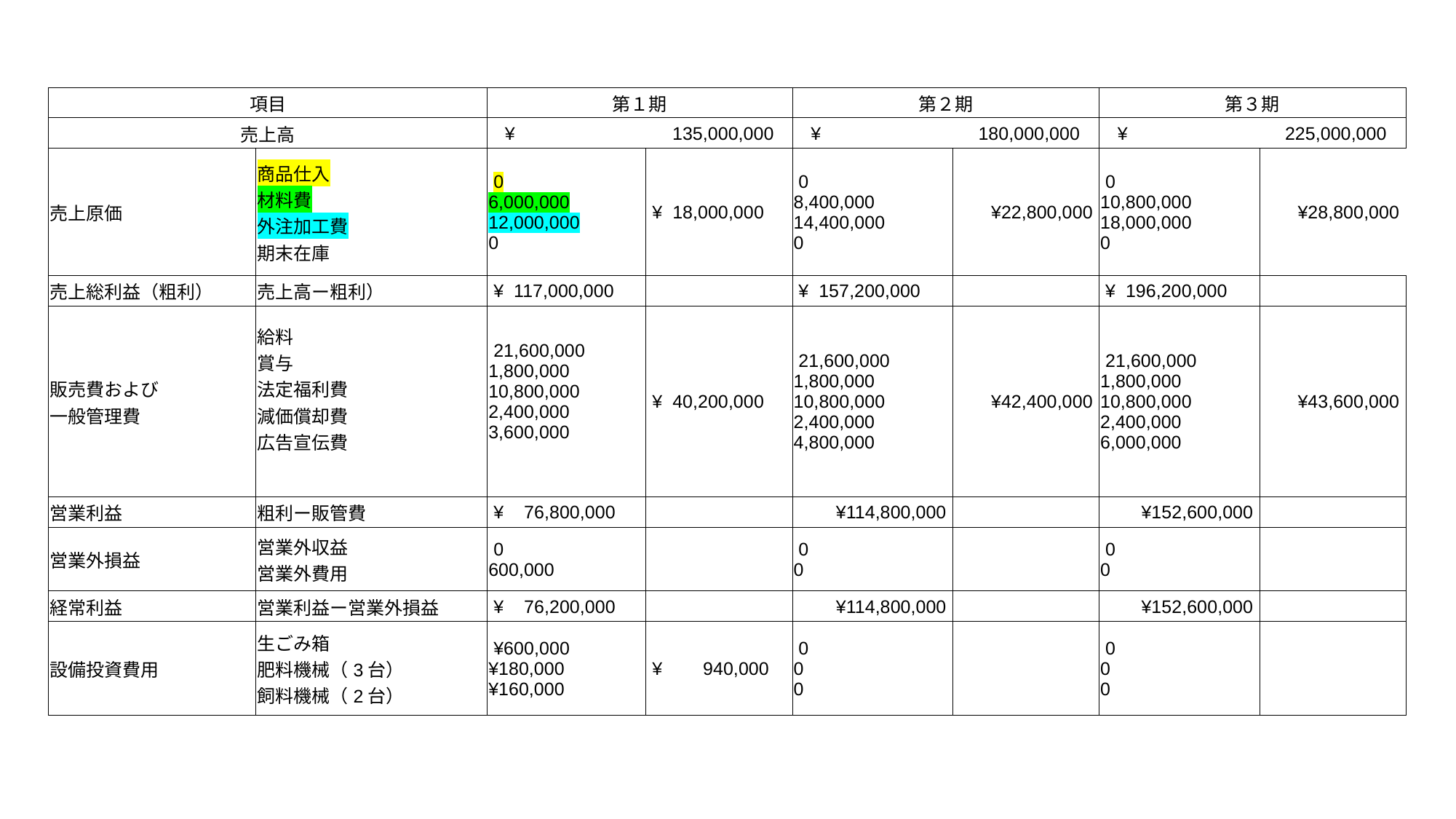

| 項目 |  | 第１期 |  | 第２期 |  | 第３期 |  |
| --- | --- | --- | --- | --- | --- | --- | --- |
| 売上高 |  | ¥ 135,000,000 |  | ¥ 180,000,000 |  | ¥ 225,000,000 |  |
| 売上原価 | 商品仕入 材料費 外注加工費 期末在庫 | 0 6,000,000 12,000,000 0 | ¥ 18,000,000 | 0 8,400,000 14,400,000 0 | ¥22,800,000 | 0 10,800,000 18,000,000 0 | ¥28,800,000 |
| 売上総利益（粗利） | 売上高ー粗利） | ¥ 117,000,000 |  | ¥ 157,200,000 |  | ¥ 196,200,000 |  |
| 販売費および 一般管理費 | 給料 賞与 法定福利費 減価償却費 広告宣伝費 | 21,600,000 1,800,000 10,800,000 2,400,000 3,600,000 | ¥ 40,200,000 | 21,600,000 1,800,000 10,800,000 2,400,000 4,800,000 | ¥42,400,000 | 21,600,000 1,800,000 10,800,000 2,400,000 6,000,000 | ¥43,600,000 |
| 営業利益 | 粗利ー販管費 | ¥ 76,800,000 |  | ¥114,800,000 |  | ¥152,600,000 |  |
| 営業外損益 | 営業外収益 営業外費用 | 0 600,000 |  | 0 0 |  | 0 0 |  |
| 経常利益 | 営業利益ー営業外損益 | ¥ 76,200,000 |  | ¥114,800,000 |  | ¥152,600,000 |  |
| 設備投資費用 | 生ごみ箱 肥料機械（3台） 飼料機械（2台） | ¥600,000 ¥180,000 ¥160,000 | ¥ 940,000 | 0 0 0 |  | 0 0 0 |  |